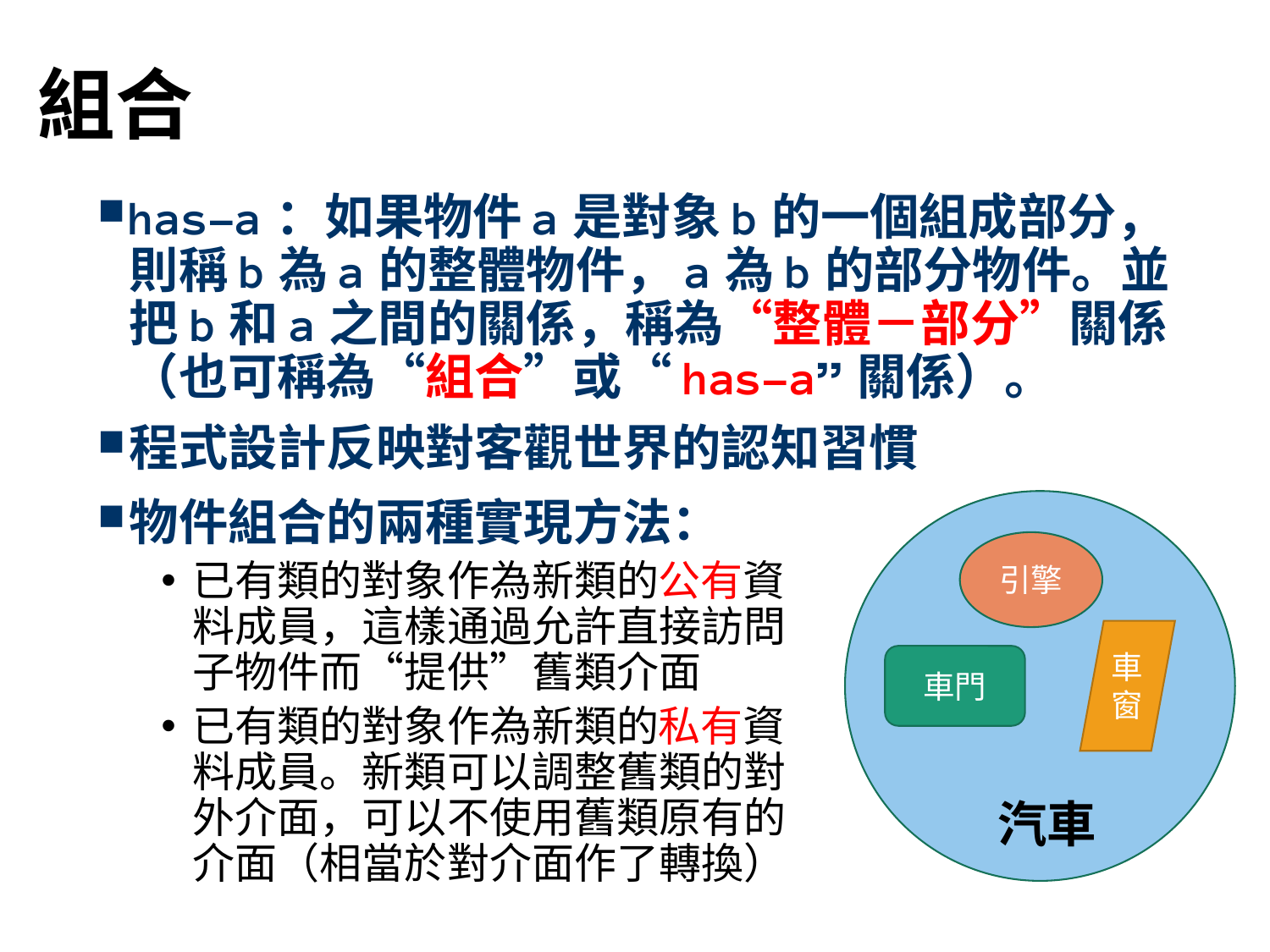

# 組合
has-a：如果物件a是對象b的一個組成部分，則稱b為a的整體物件，a為b的部分物件。並把b和a之間的關係，稱為“整體－部分”關係（也可稱為“組合”或“has-a”關係）。
程式設計反映對客觀世界的認知習慣
物件組合的兩種實現方法：
已有類的對象作為新類的公有資料成員，這樣通過允許直接訪問子物件而“提供”舊類介面
已有類的對象作為新類的私有資料成員。新類可以調整舊類的對外介面，可以不使用舊類原有的介面（相當於對介面作了轉換）

引擎
車窗
車門
汽車